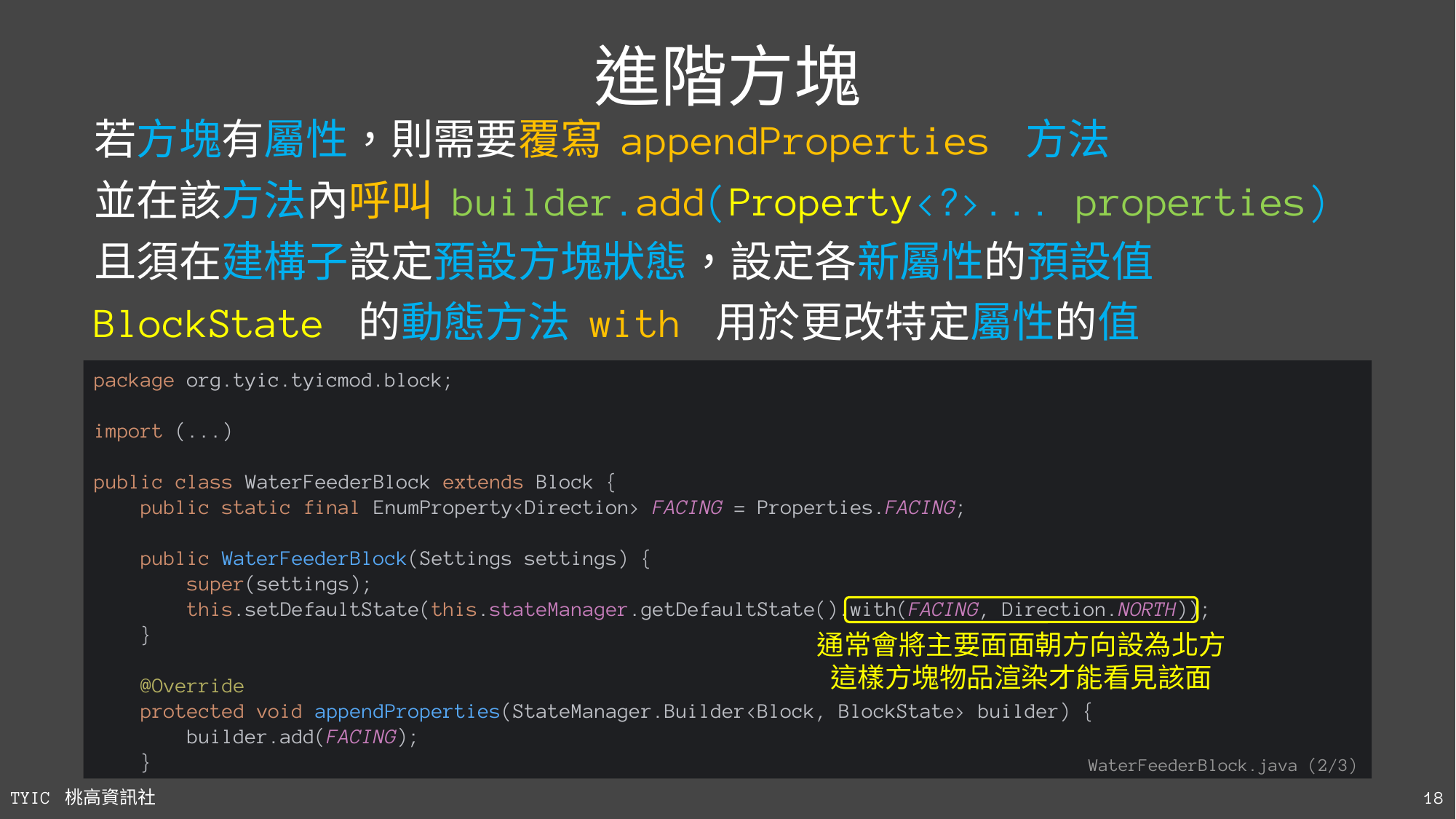

# 進階方塊
若方塊有屬性，則需要覆寫 appendProperties 方法
並在該方法內呼叫 builder.add(Property<?>... properties)
且須在建構子設定預設方塊狀態，設定各新屬性的預設值
BlockState 的動態方法 with 用於更改特定屬性的值
package org.tyic.tyicmod.block;
import (...)
public class WaterFeederBlock extends Block {
    public static final EnumProperty<Direction> FACING = Properties.FACING;
    public WaterFeederBlock(Settings settings) {
        super(settings);
        this.setDefaultState(this.stateManager.getDefaultState().with(FACING, Direction.NORTH));
    }
    @Override
    protected void appendProperties(StateManager.Builder<Block, BlockState> builder) {
        builder.add(FACING);
    }
WaterFeederBlock.java (2/3)

通常會將主要面面朝方向設為北方
這樣方塊物品渲染才能看見該面